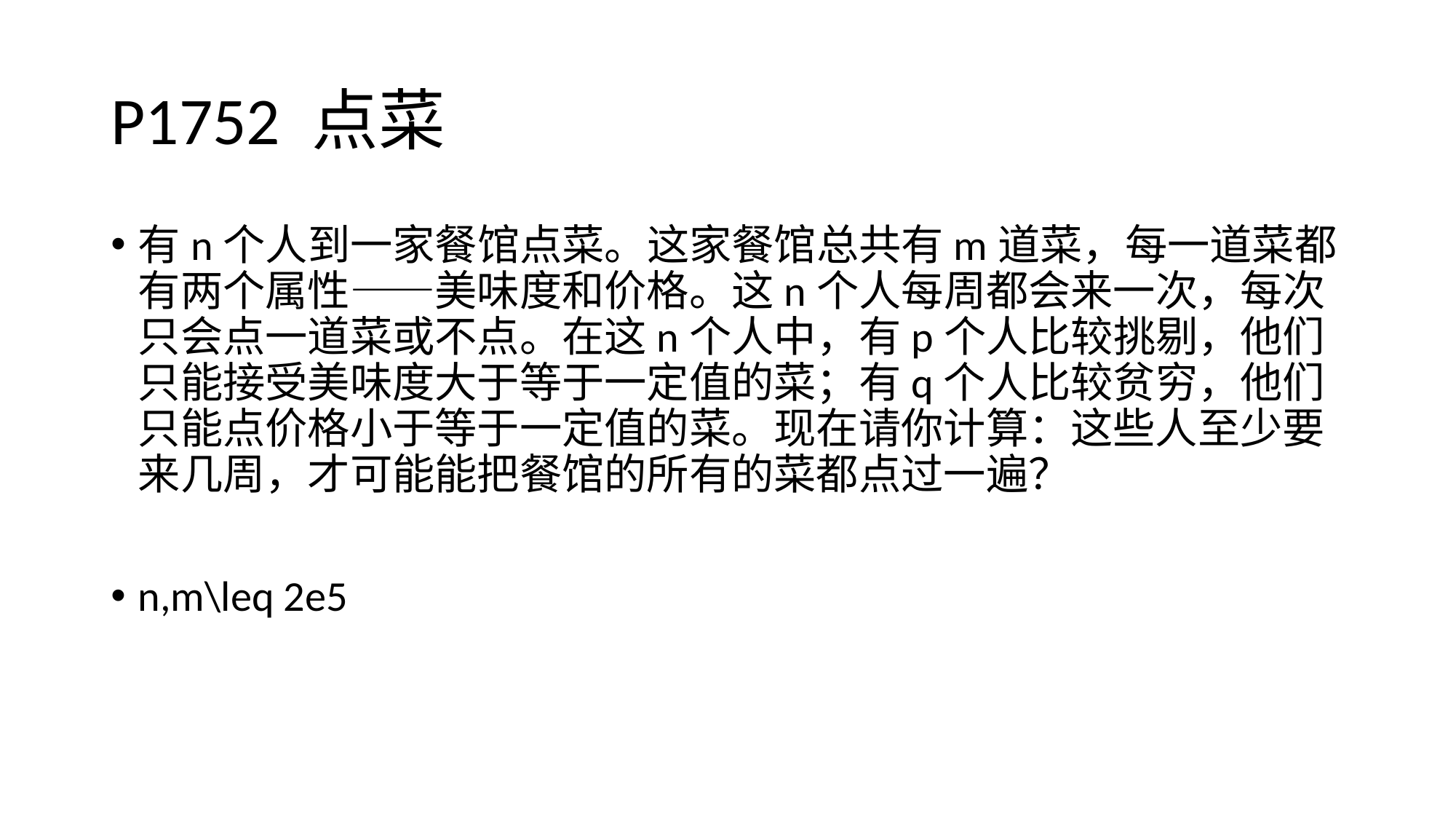

# P1752 点菜
有n个人到一家餐馆点菜。这家餐馆总共有m道菜，每一道菜都有两个属性——美味度和价格。这n个人每周都会来一次，每次只会点一道菜或不点。在这n个人中，有p个人比较挑剔，他们只能接受美味度大于等于一定值的菜；有q个人比较贫穷，他们只能点价格小于等于一定值的菜。现在请你计算：这些人至少要来几周，才可能能把餐馆的所有的菜都点过一遍？

n,m\leq 2e5